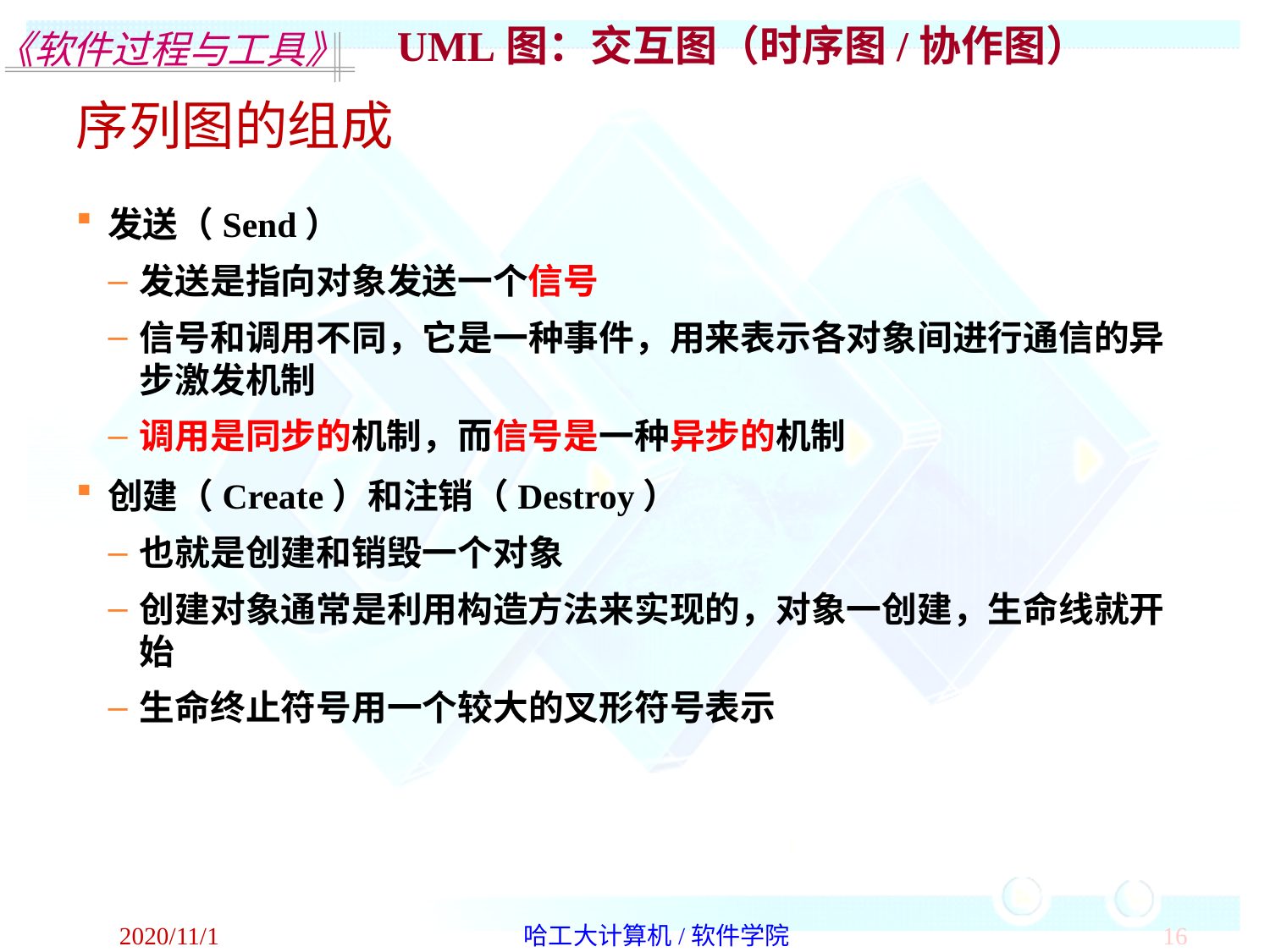

UML图：交互图（时序图/协作图）
序列图的组成
发送（Send）
发送是指向对象发送一个信号
信号和调用不同，它是一种事件，用来表示各对象间进行通信的异步激发机制
调用是同步的机制，而信号是一种异步的机制
创建（Create）和注销（Destroy）
也就是创建和销毁一个对象
创建对象通常是利用构造方法来实现的，对象一创建，生命线就开始
生命终止符号用一个较大的叉形符号表示